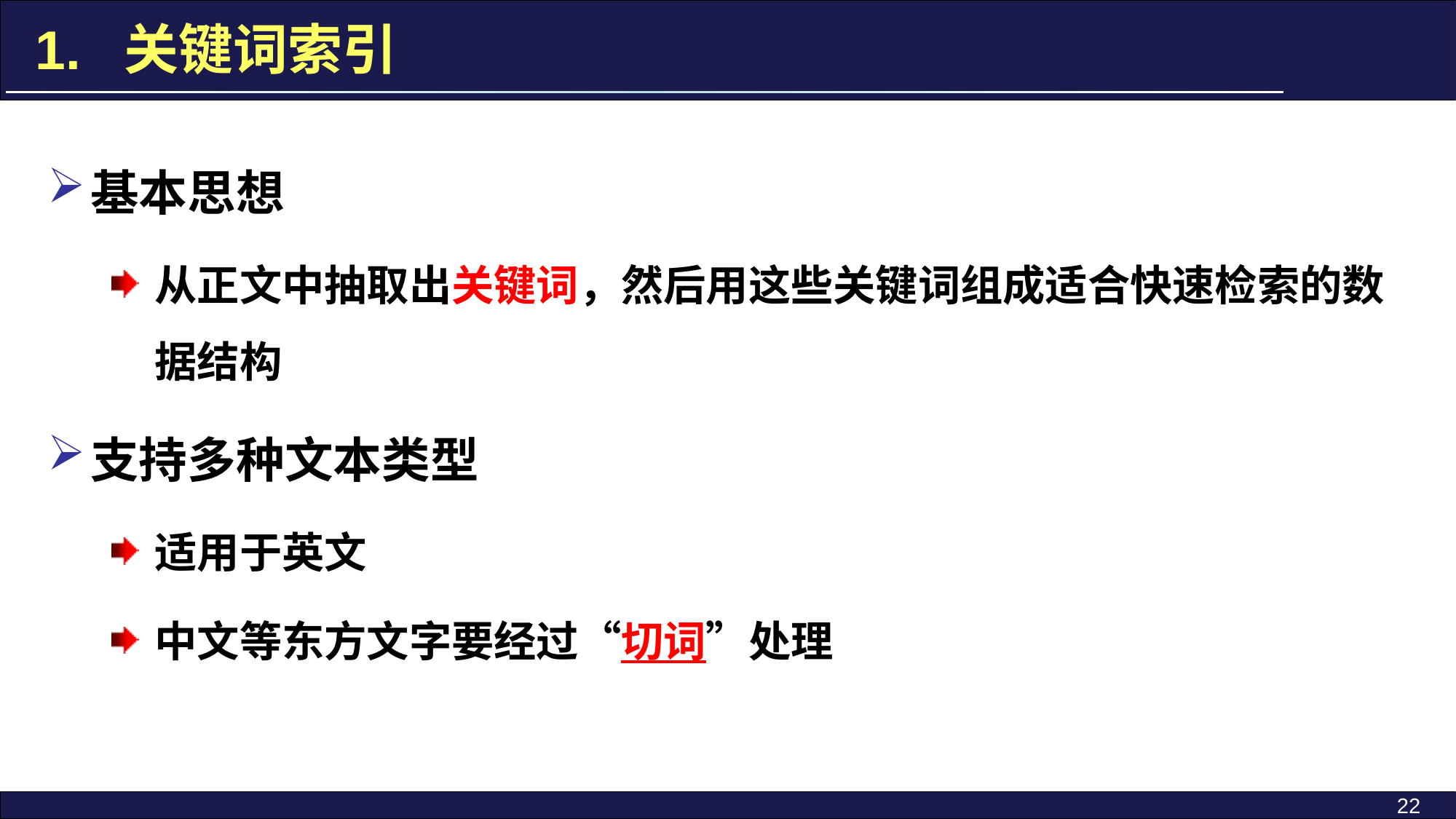

1.  关键词索引
基本思想
从正文中抽取出关键词，然后用这些关键词组成适合快速检索的数据结构
支持多种文本类型
适用于英文
中文等东方文字要经过“切词”处理
22